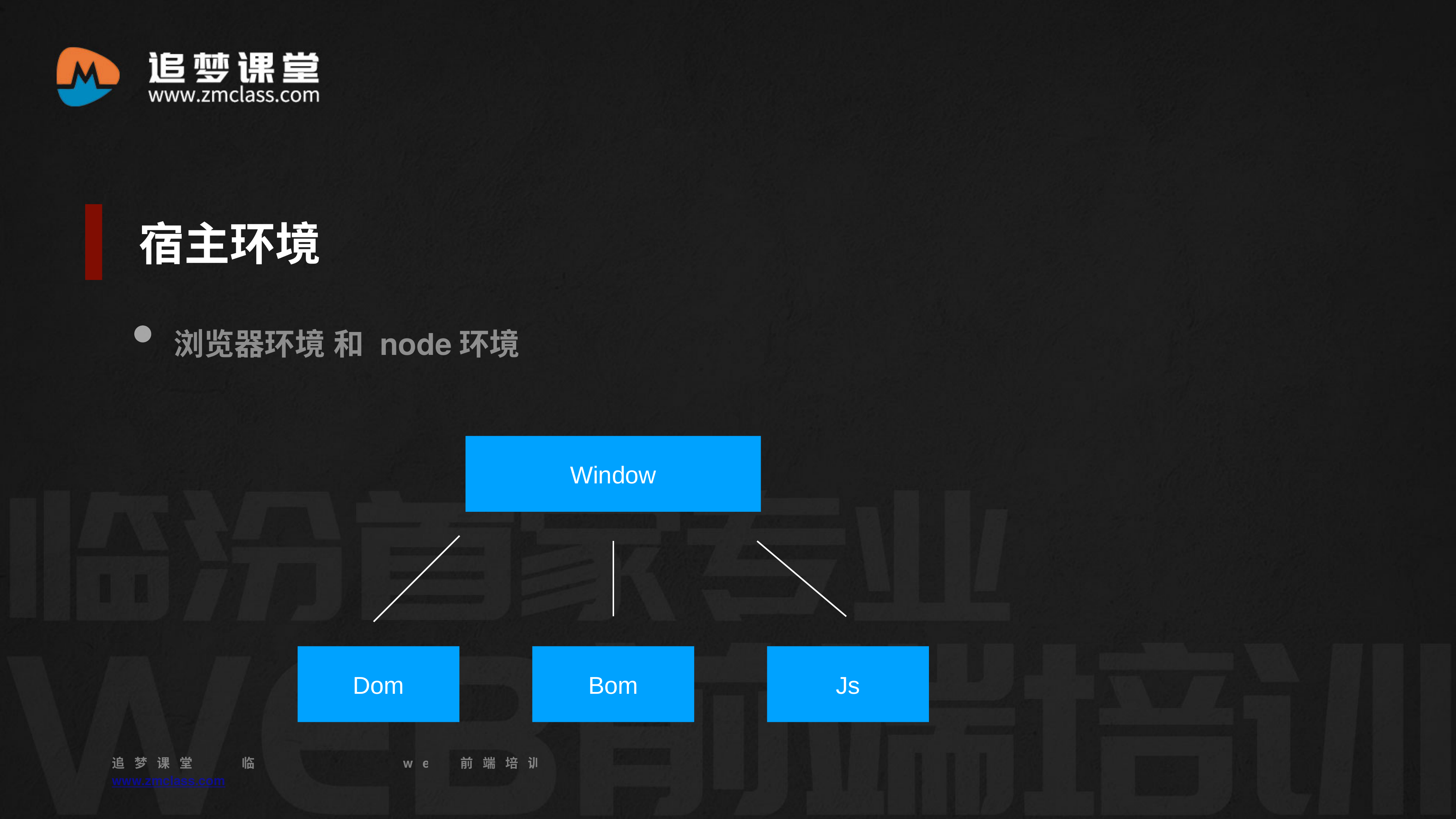

宿主环境
浏览器环境 和 node环境

Window

Dom
Bom
Js
追梦课堂   临汾首家专业的web前端培训机构                                                          www.zmclass.com
2